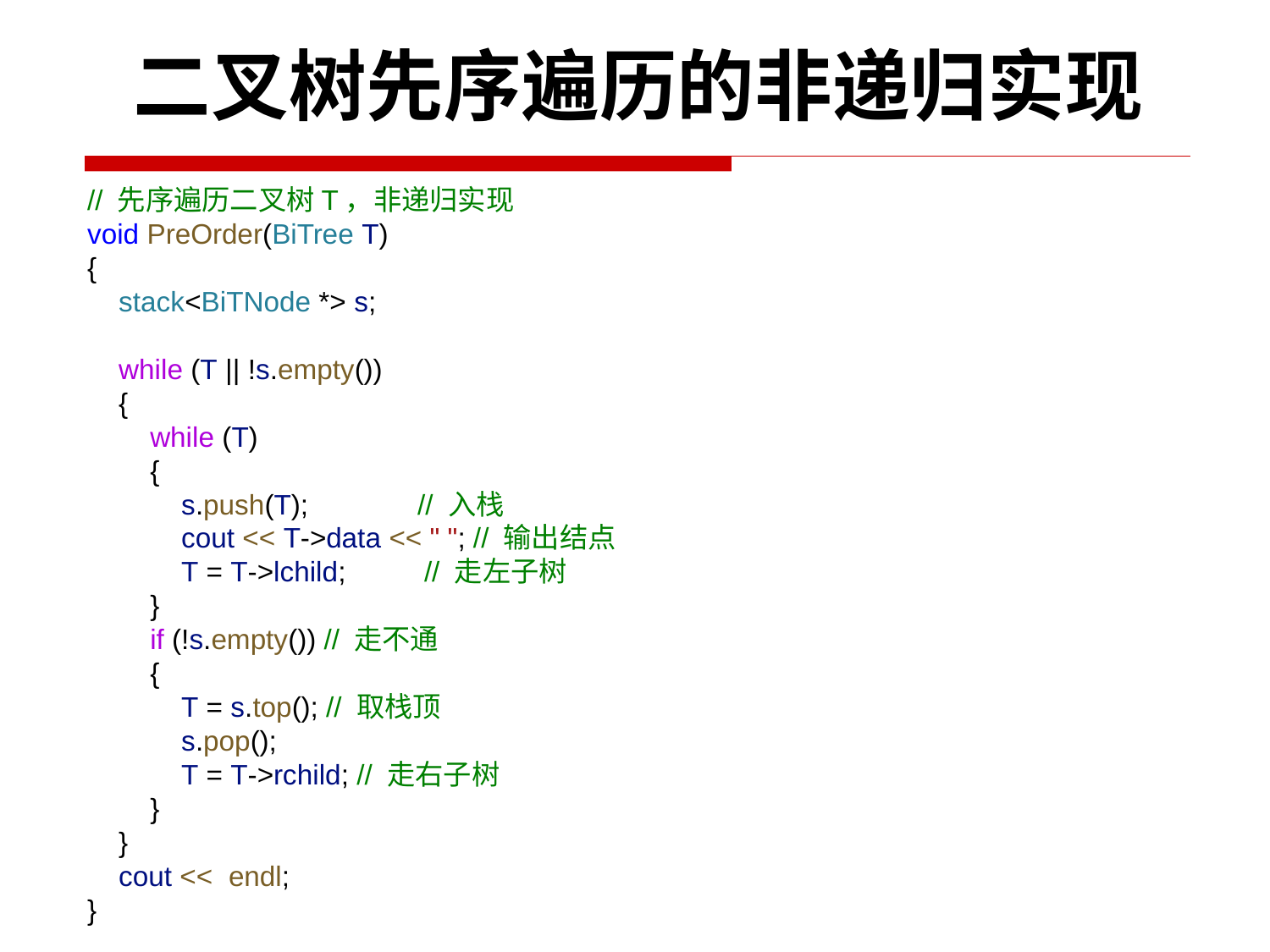

二叉树先序遍历的非递归实现
// 先序遍历二叉树T，非递归实现
void PreOrder(BiTree T)
{
    stack<BiTNode *> s;
    while (T || !s.empty())
    {
        while (T)
        {
            s.push(T);              // 入栈
            cout << T->data << " "; // 输出结点
            T = T->lchild;          // 走左子树
        }
        if (!s.empty()) // 走不通
        {
            T = s.top(); // 取栈顶
            s.pop();
            T = T->rchild; // 走右子树
        }
    }
    cout <<  endl;
}